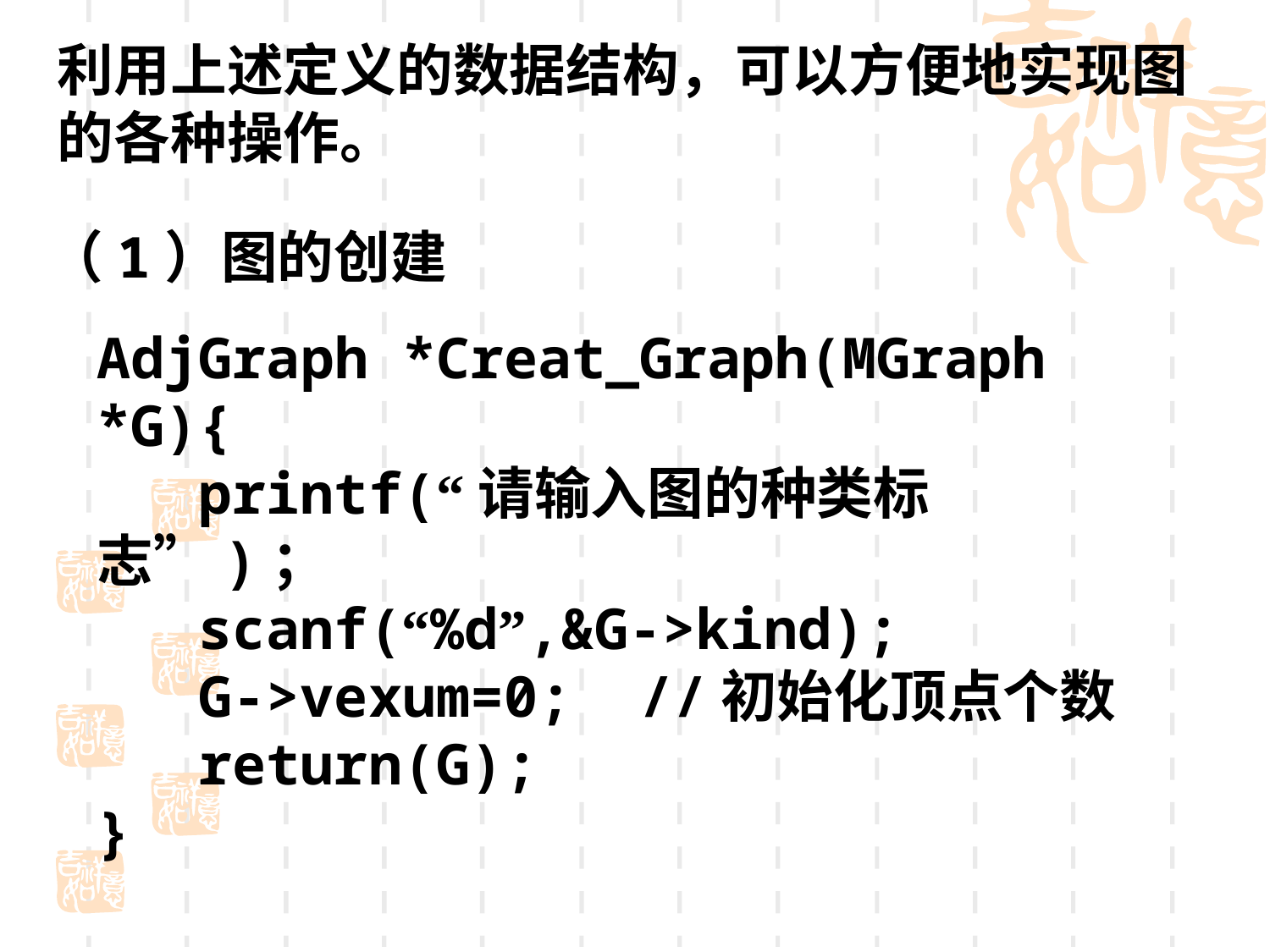

利用上述定义的数据结构，可以方便地实现图的各种操作。
（1）图的创建
AdjGraph *Creat_Graph(MGraph *G){
   printf(“请输入图的种类标志”)；
   scanf(“%d”,&G->kind);
   G->vexum=0;  //初始化顶点个数
   return(G);
}